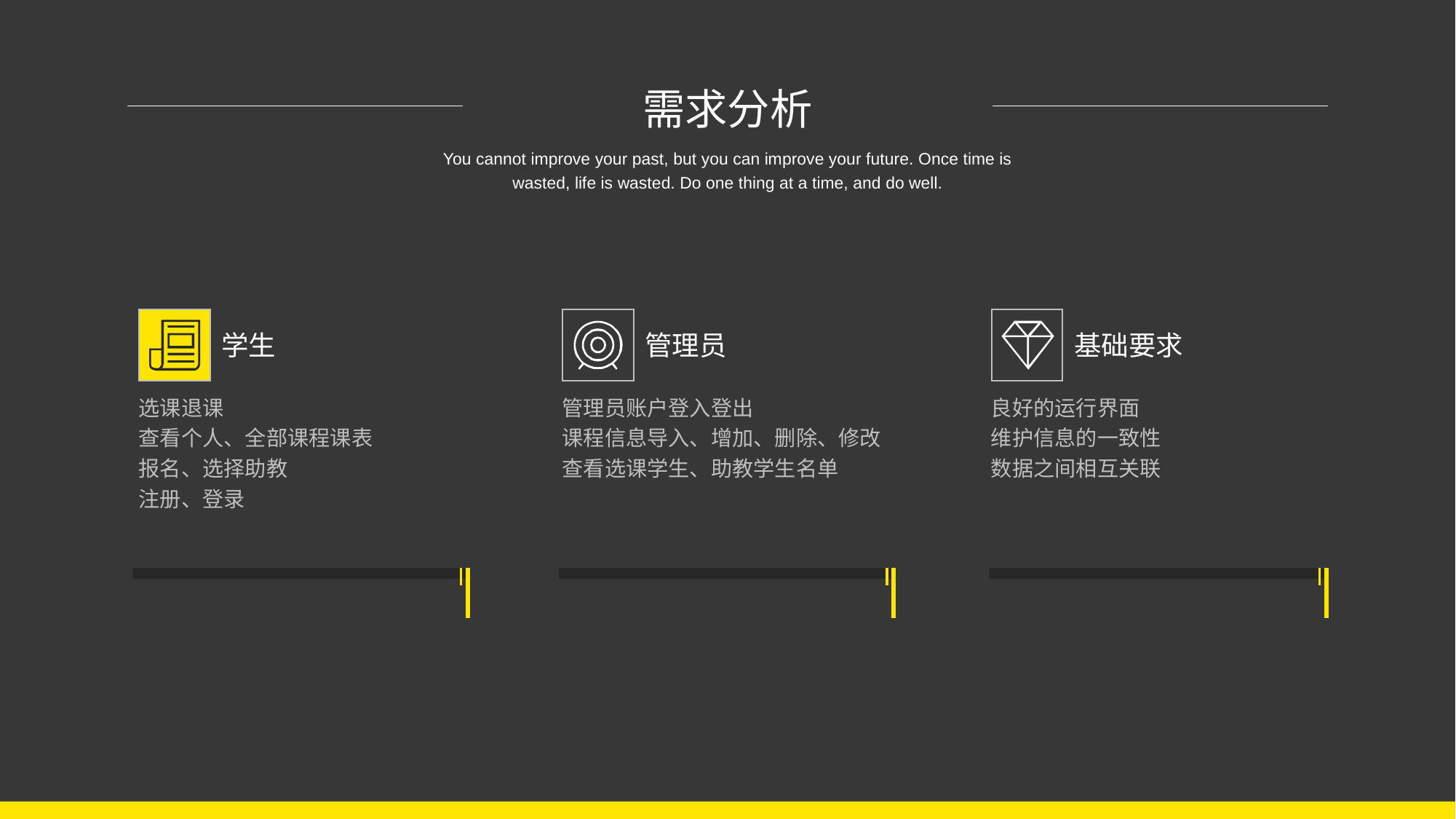

需求分析
You cannot improve your past, but you can improve your future. Once time is wasted, life is wasted. Do one thing at a time, and do well.

管理员
管理员账户登入登出
课程信息导入、增加、删除、修改
查看选课学生、助教学生名单

基础要求
良好的运行界面
维护信息的一致性
数据之间相互关联

学生
选课退课
查看个人、全部课程课表
报名、选择助教
注册、登录